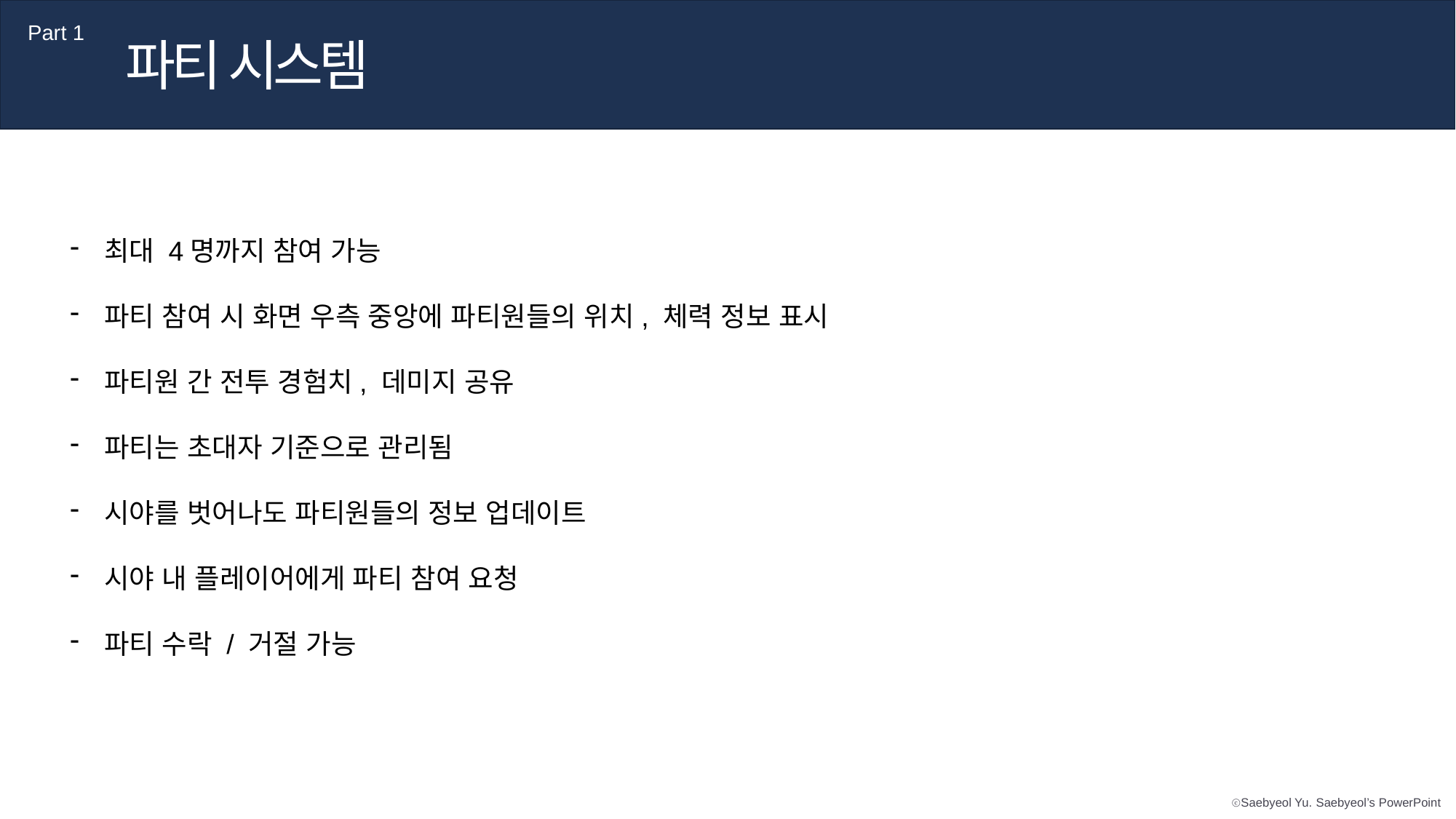

Part 1
파티 시스템
최대 4명까지 참여 가능
파티 참여 시 화면 우측 중앙에 파티원들의 위치, 체력 정보 표시
파티원 간 전투 경험치, 데미지 공유
파티는 초대자 기준으로 관리됨
시야를 벗어나도 파티원들의 정보 업데이트
시야 내 플레이어에게 파티 참여 요청
파티 수락 / 거절 가능